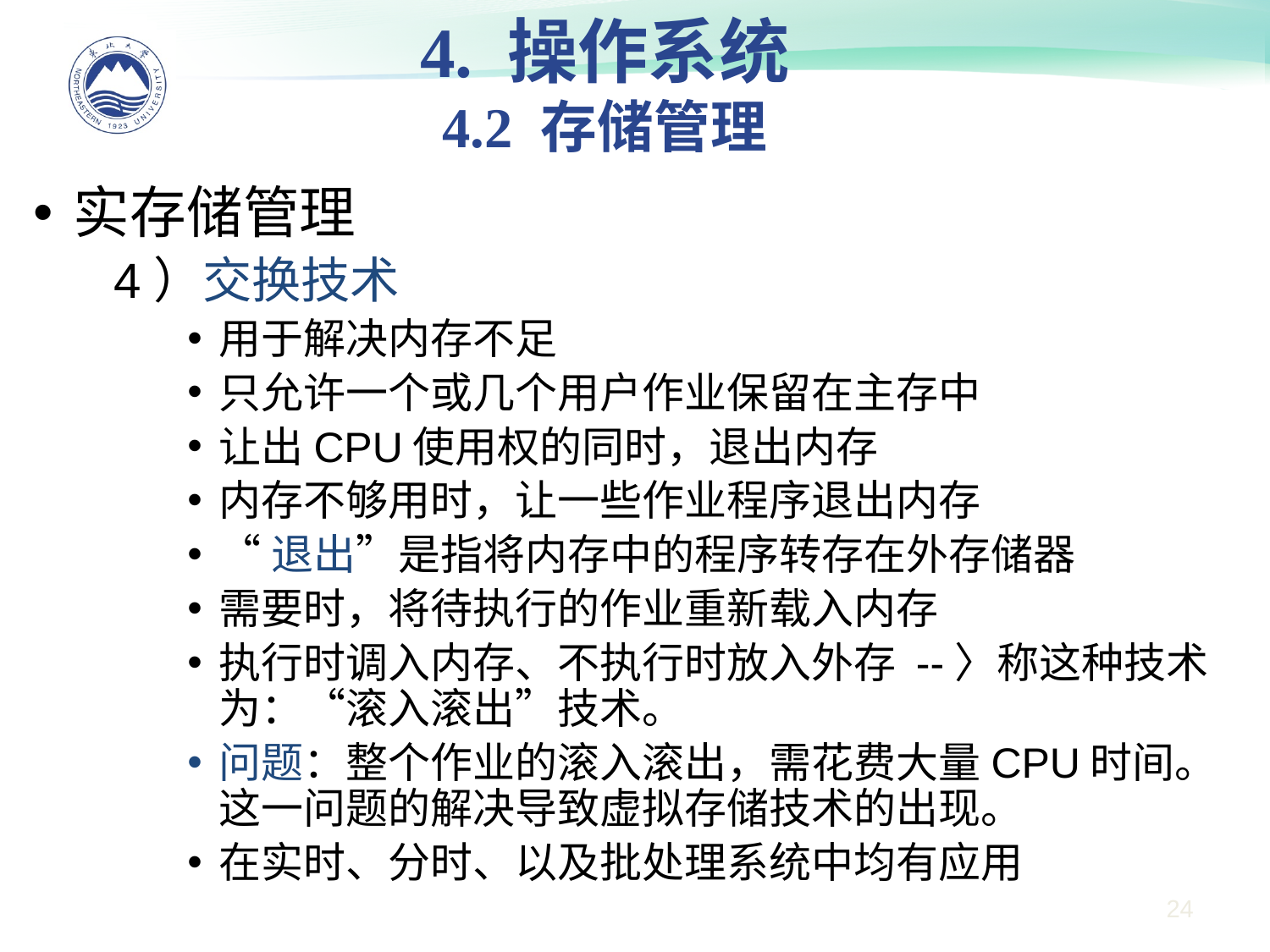

4. 操作系统
4.2 存储管理
实存储管理
4）交换技术
用于解决内存不足
只允许一个或几个用户作业保留在主存中
让出CPU使用权的同时，退出内存
内存不够用时，让一些作业程序退出内存
“退出”是指将内存中的程序转存在外存储器
需要时，将待执行的作业重新载入内存
执行时调入内存、不执行时放入外存 --〉称这种技术为：“滚入滚出”技术。
问题：整个作业的滚入滚出，需花费大量CPU时间。这一问题的解决导致虚拟存储技术的出现。
在实时、分时、以及批处理系统中均有应用

24